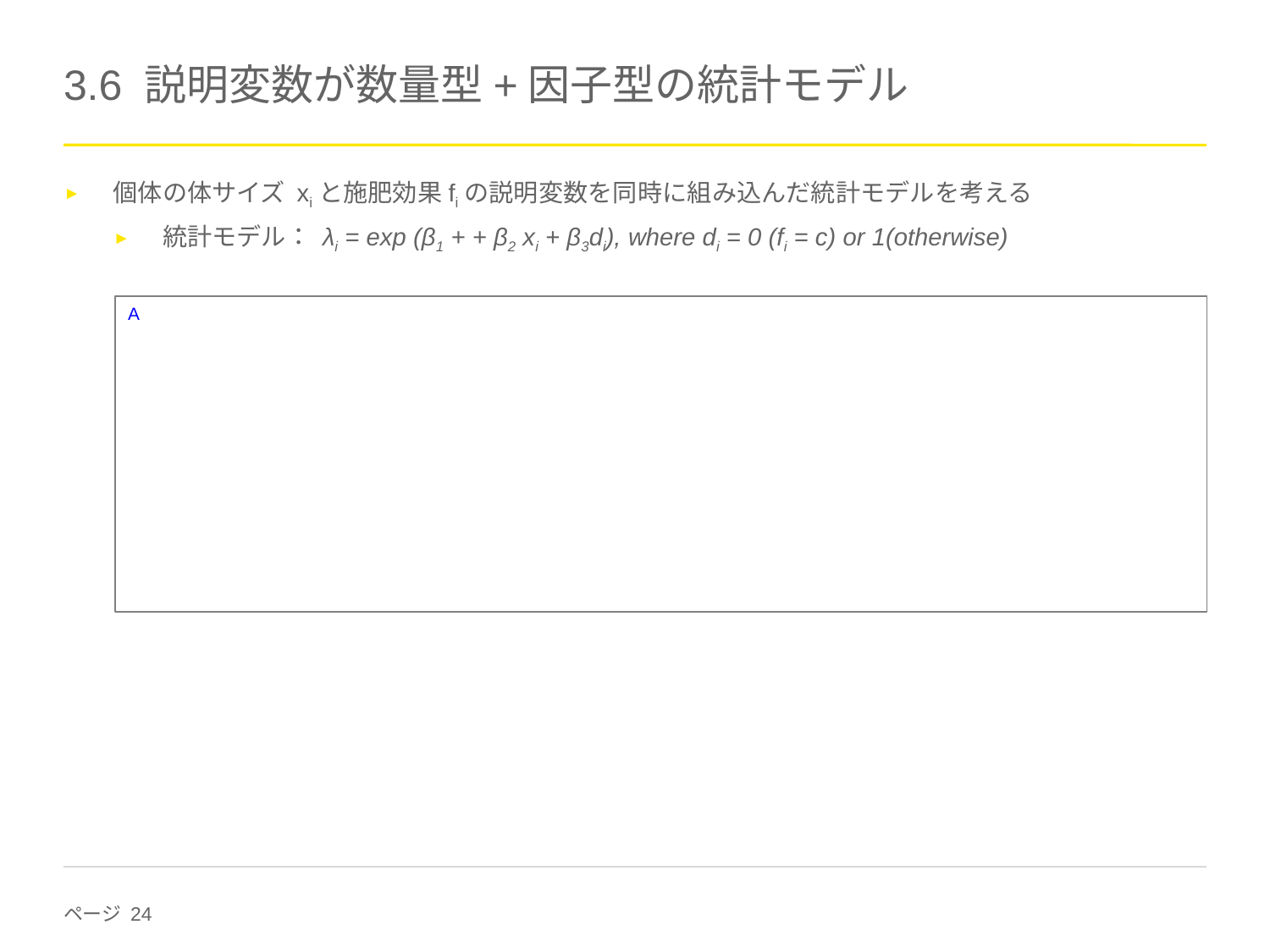

# 3.6 説明変数が数量型+因子型の統計モデル
個体の体サイズ xiと施肥効果fiの説明変数を同時に組み込んだ統計モデルを考える
統計モデル： λi = exp (β1 + + β2 xi + β3di), where di = 0 (fi = c) or 1(otherwise)

A